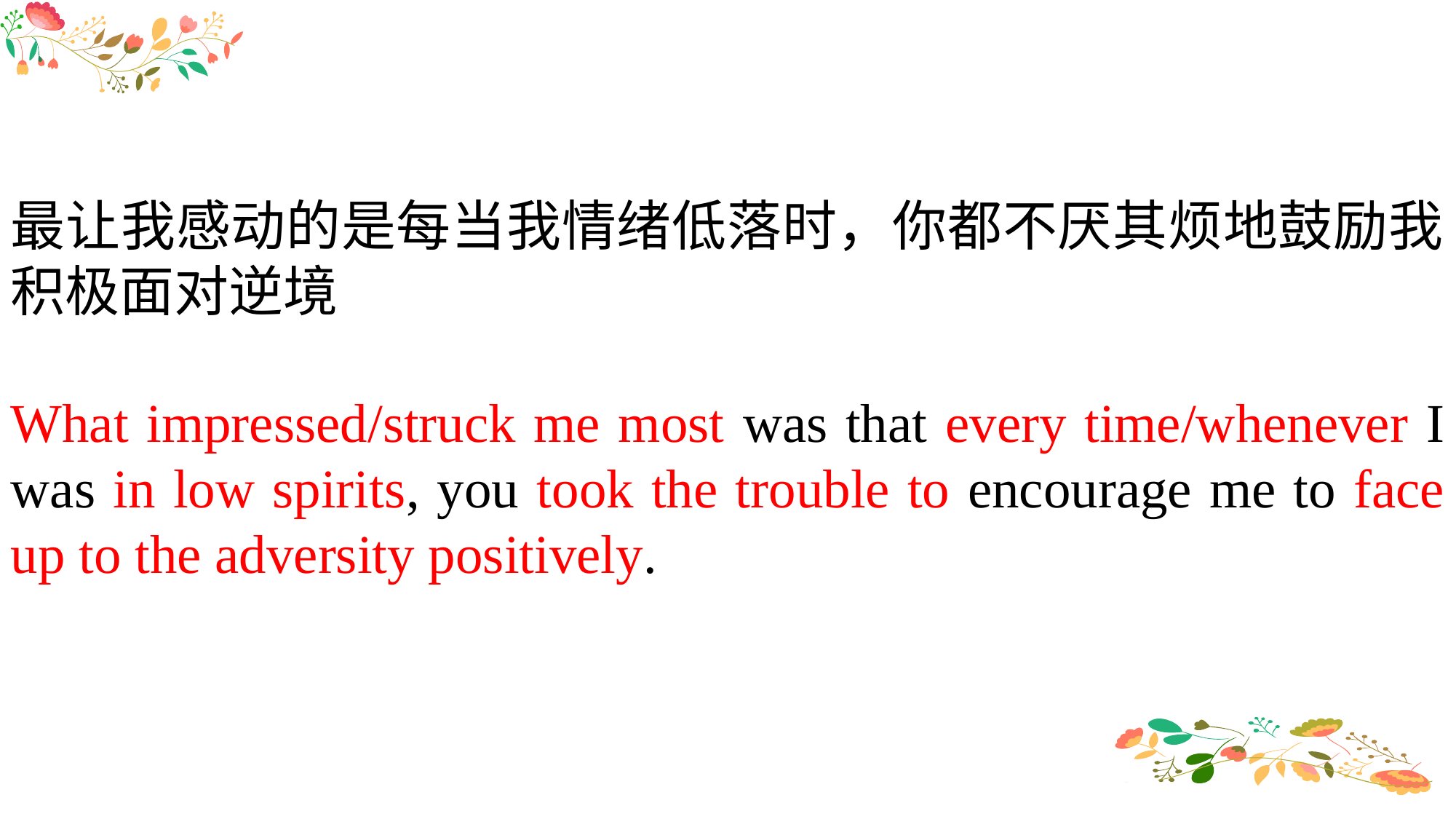

最让我感动的是每当我情绪低落时，你都不厌其烦地鼓励我积极面对逆境

What impressed/struck me most was that every time/whenever I was in low spirits, you took the trouble to encourage me to face up to the adversity positively.